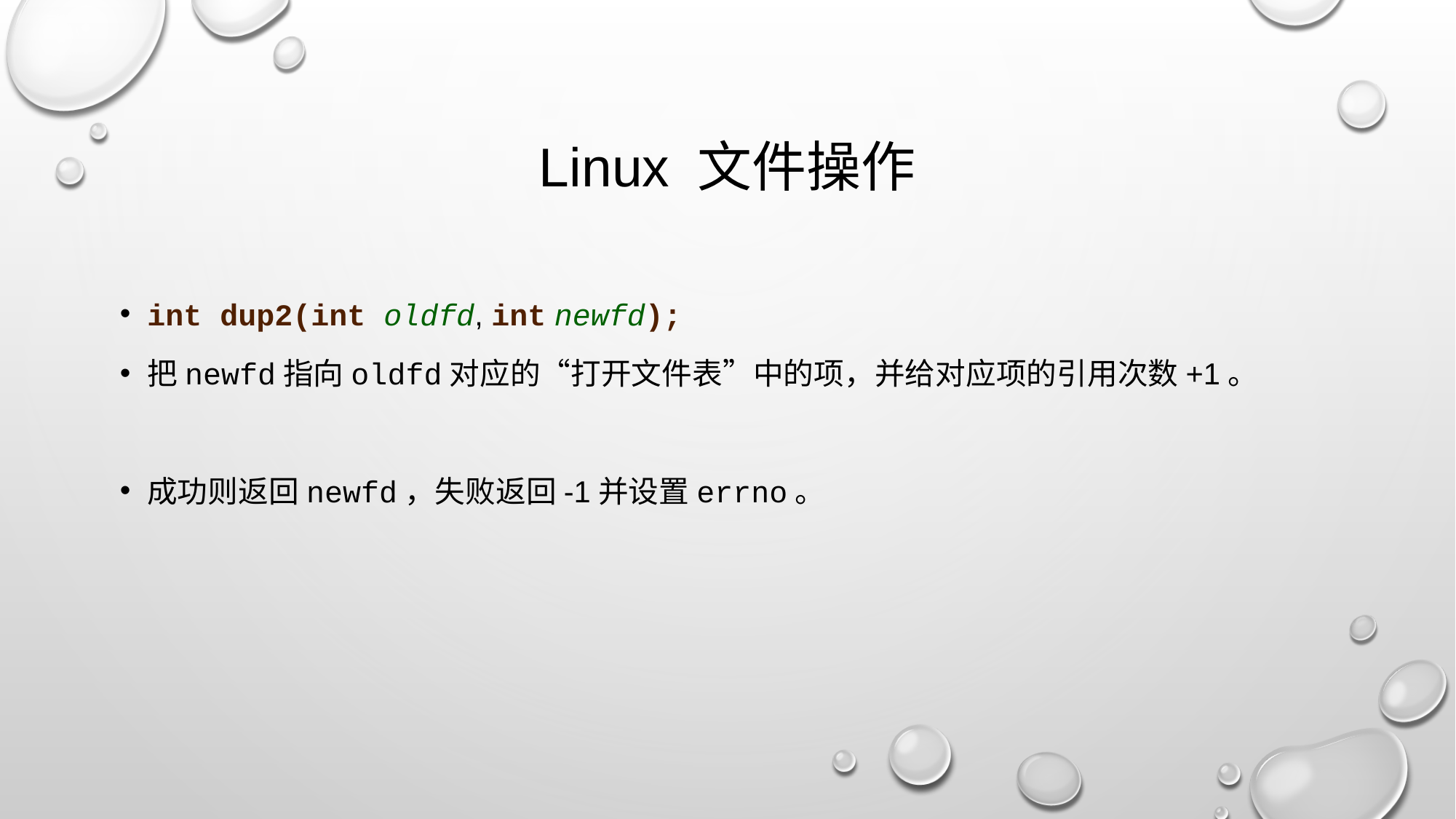

# Linux 文件操作
int dup2(int oldfd, int newfd);
把newfd指向oldfd对应的“打开文件表”中的项，并给对应项的引用次数+1。

成功则返回newfd，失败返回-1并设置errno。